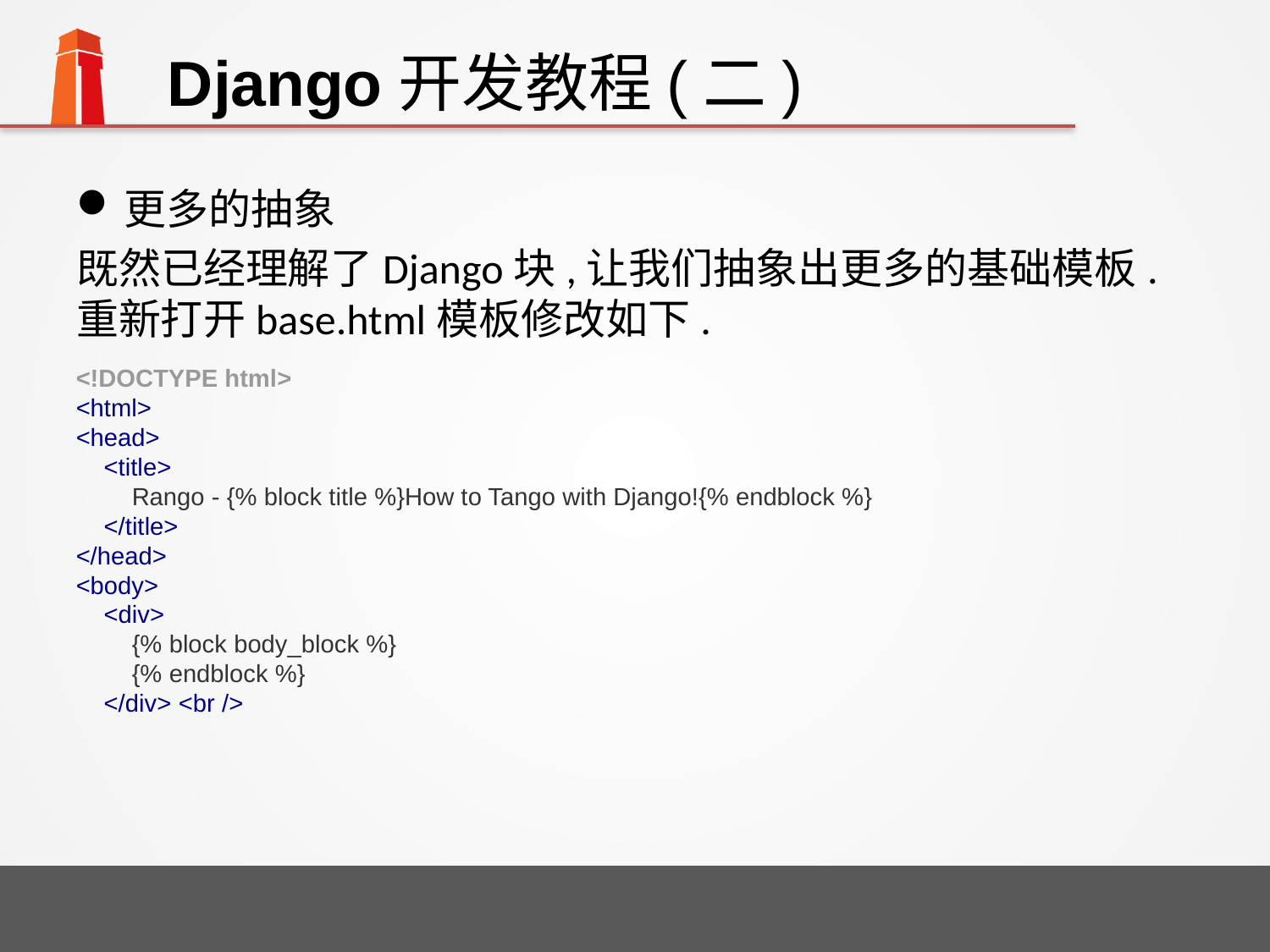

# Django开发教程(二)
更多的抽象
既然已经理解了Django块,让我们抽象出更多的基础模板.重新打开base.html模板修改如下.
<!DOCTYPE html>
<html>
<head>
    <title>
        Rango - {% block title %}How to Tango with Django!{% endblock %}
    </title>
</head>
<body>
    <div>
        {% block body_block %}
        {% endblock %}
    </div> <br />